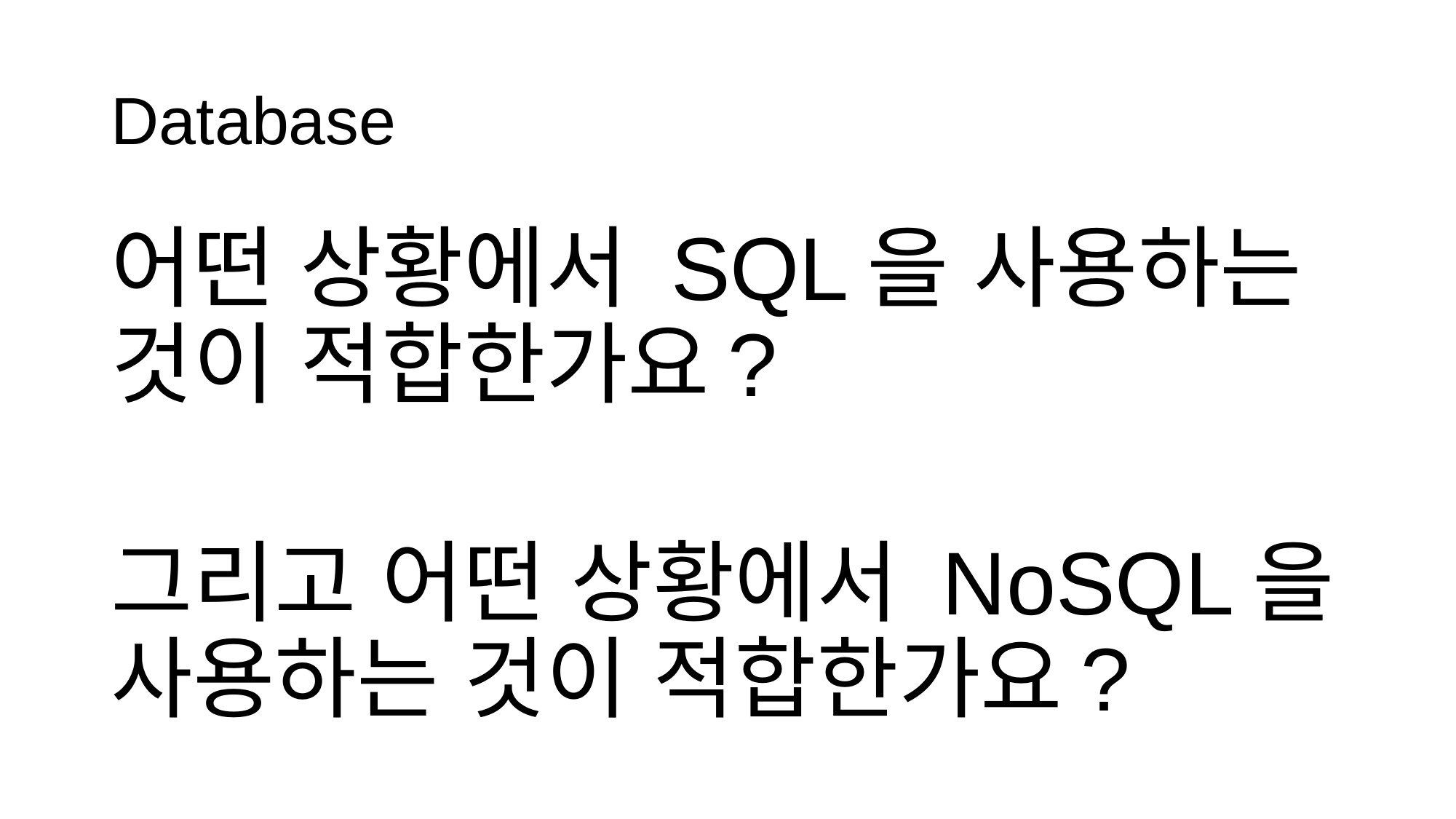

# Database
어떤 상황에서 SQL을 사용하는 것이 적합한가요?

그리고 어떤 상황에서 NoSQL을 사용하는 것이 적합한가요?